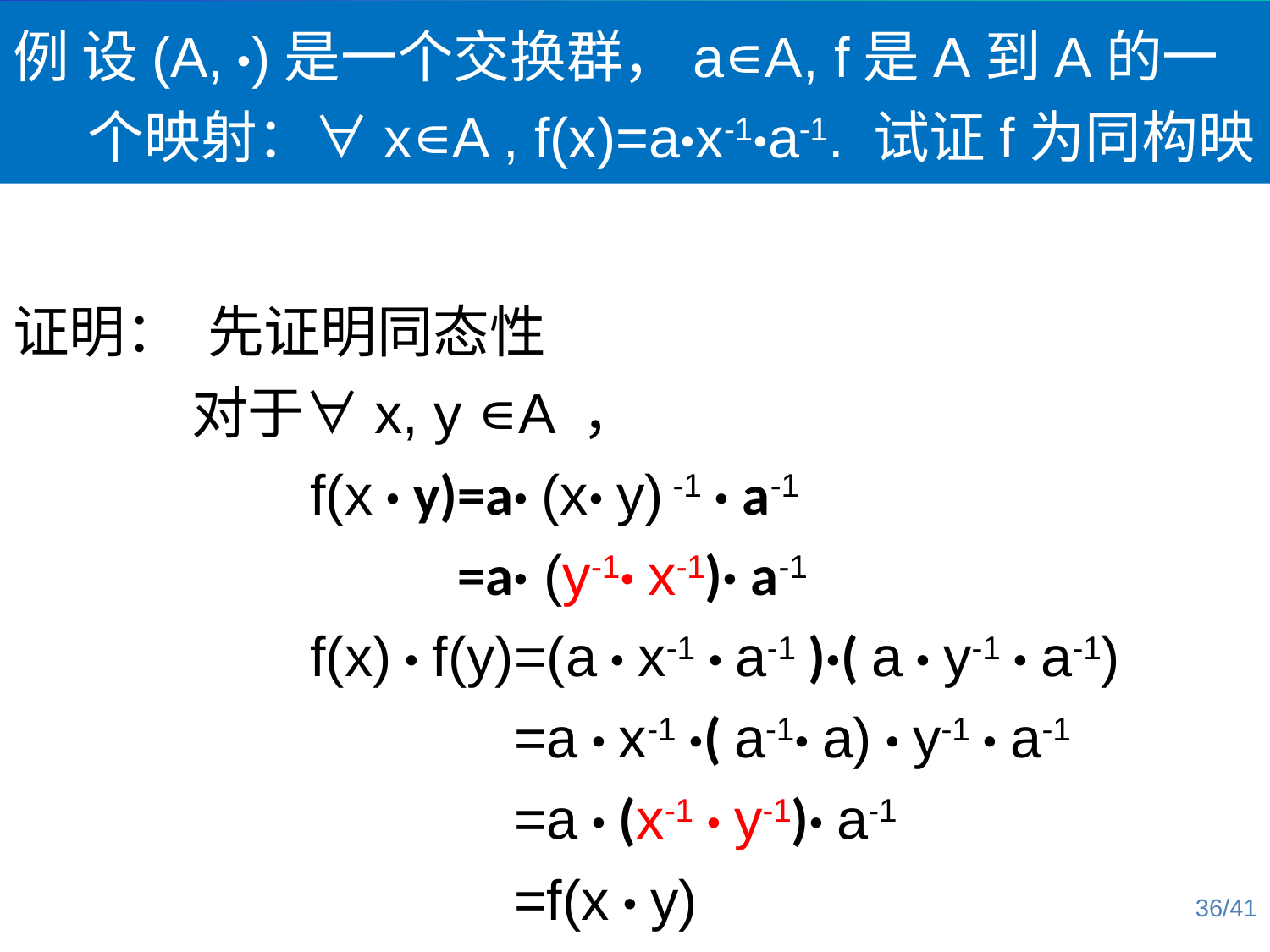

例 设(A, ·)是一个交换群，a∊A, f是A到A的一个映射：∀x∊A , f(x)=a·x-1·a-1. 试证f为同构映射。
证明：  先证明同态性
             对于∀x, y ∊A ，
                   f(x · y)=a· (x· y) -1 · a-1
                                   =a· (y-1· x-1)· a-1
                   f(x) · f(y)=(a · x-1 · a-1 )·( a · y-1 · a-1)
                                =a · x-1 ·( a-1· a) · y-1 · a-1
                                =a · (x-1 · y-1)· a-1
                                =f(x · y)
36/41